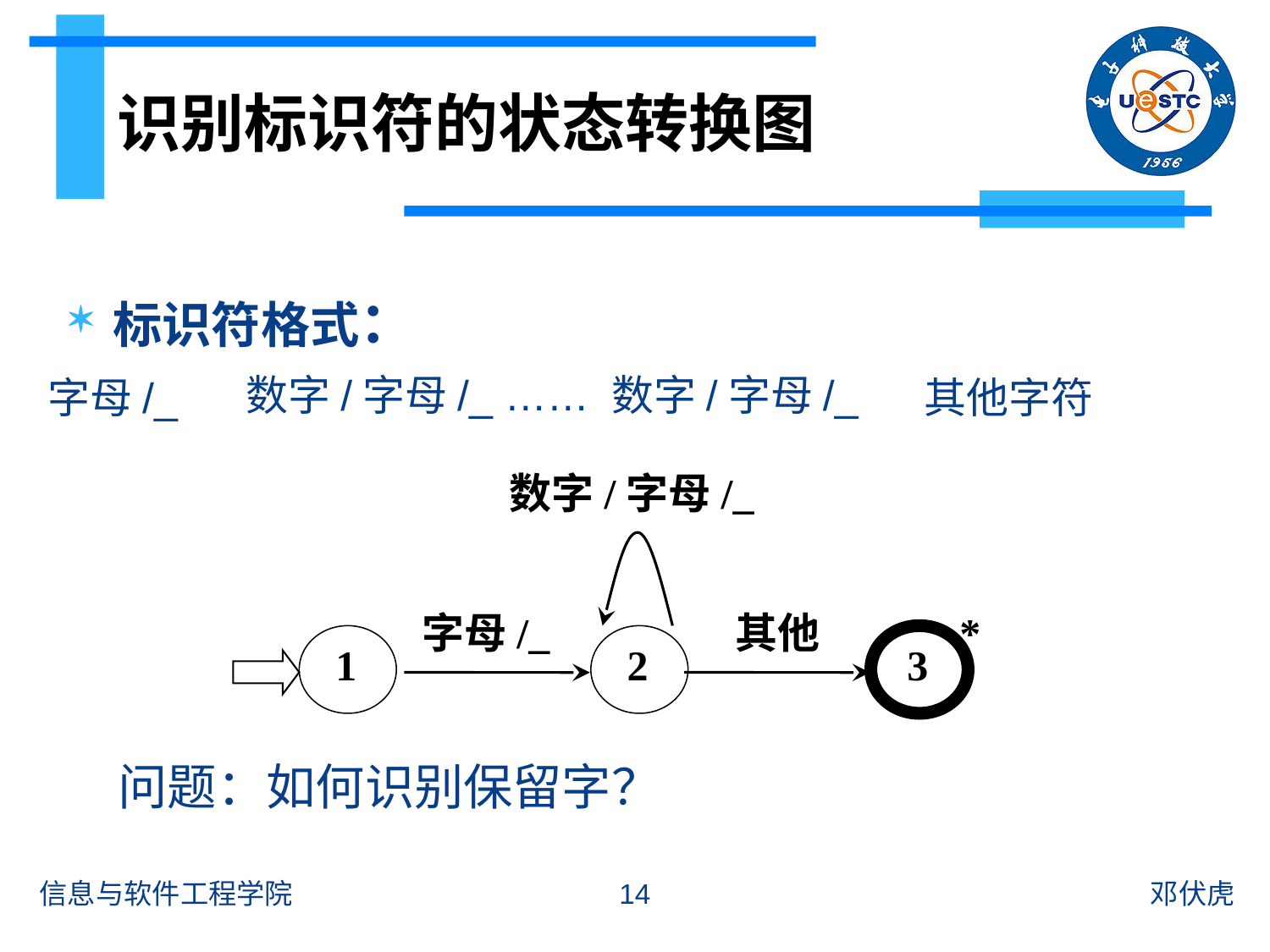

# 识别标识符的状态转换图
标识符格式：
数字/字母/_ …… 数字/字母/_
其他字符
字母/_
数字/字母/_

字母/_
其他
*
1
2
3

问题：如何识别保留字？
14
信息与软件工程学院
邓伏虎